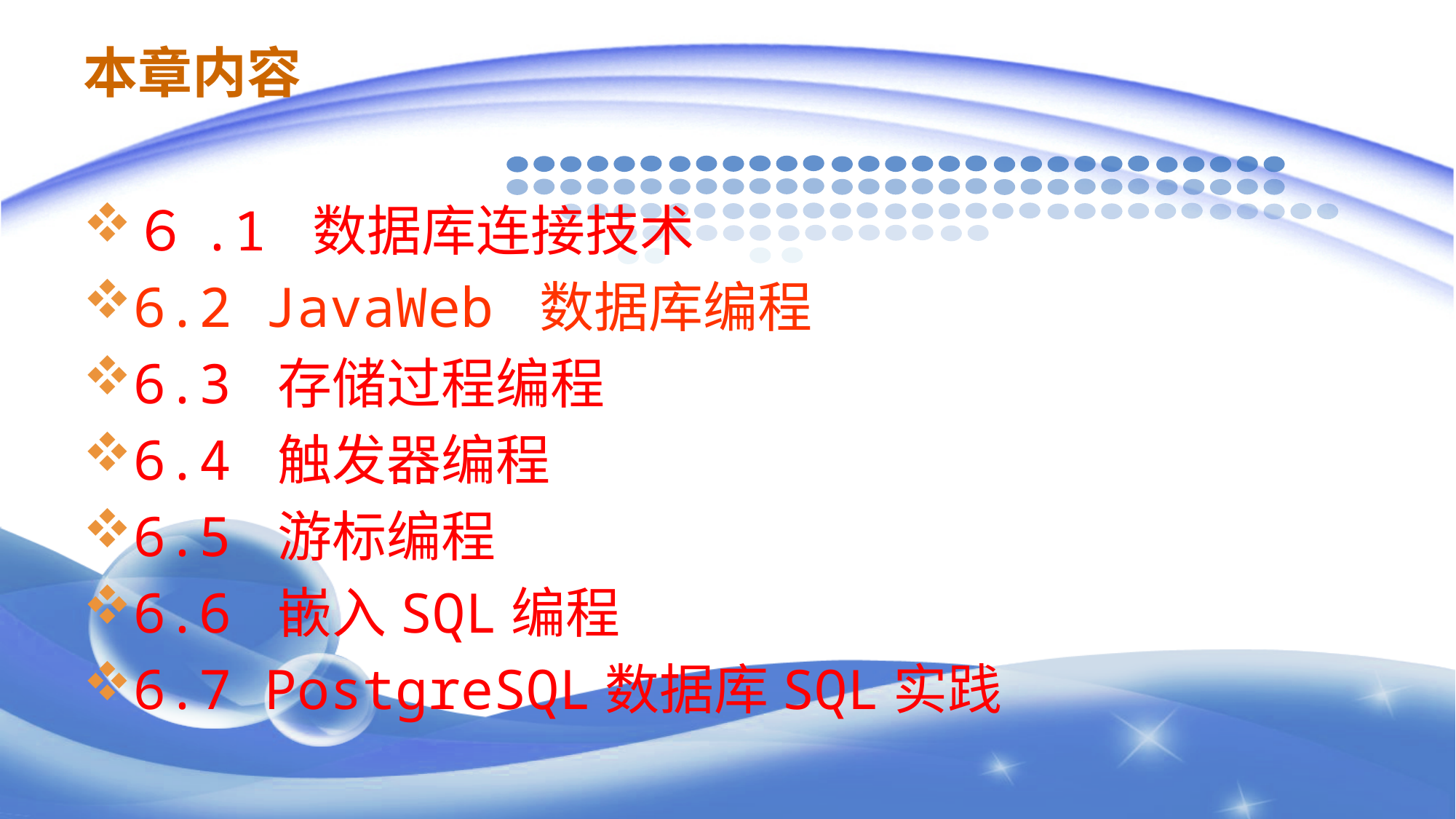

# 本章内容
６.1 数据库连接技术
6.2 JavaWeb 数据库编程
6.3 存储过程编程
6.4 触发器编程
6.5 游标编程
6.6 嵌入SQL编程
6.7 PostgreSQL数据库SQL实践